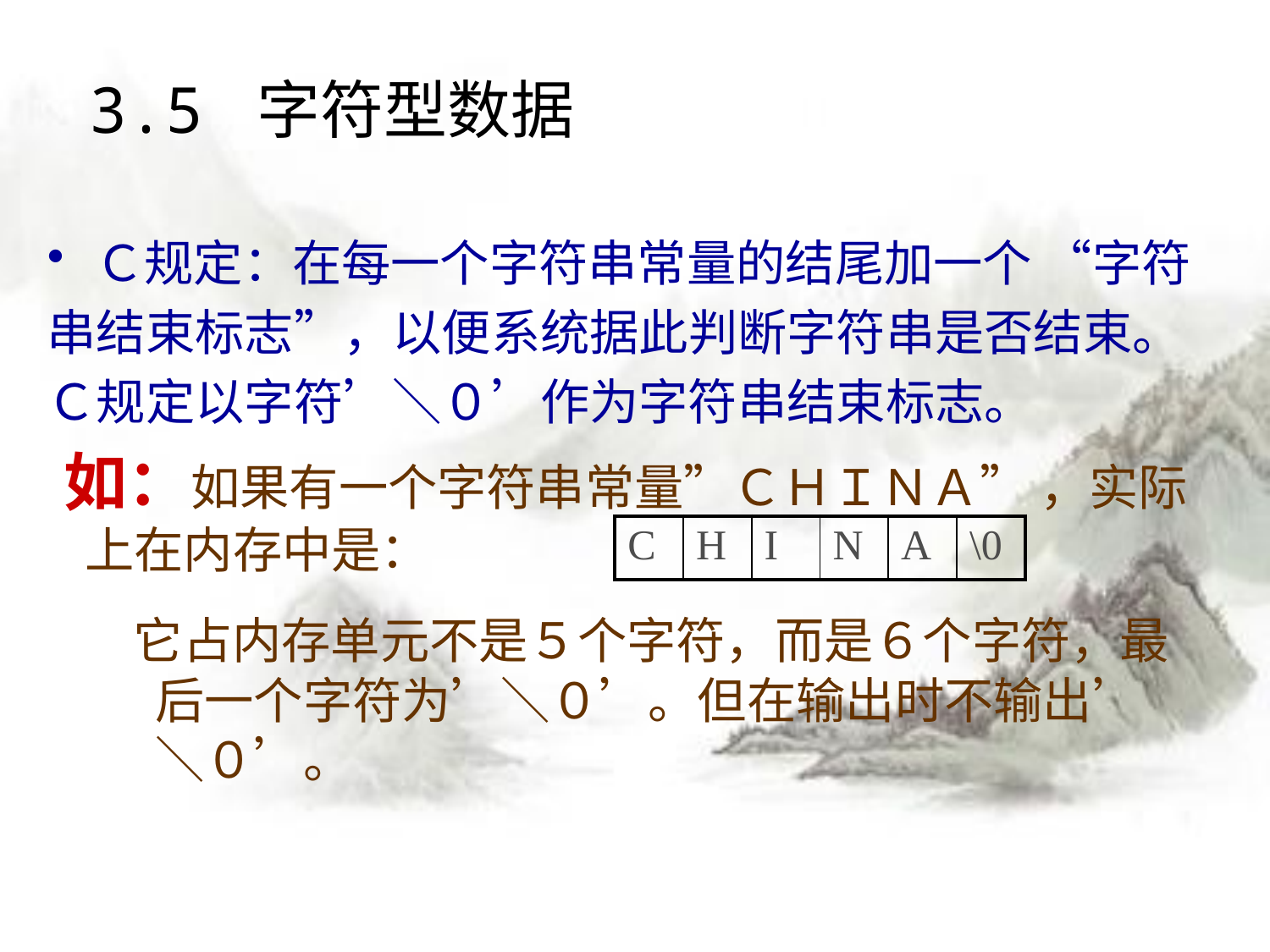

# 3.5 字符型数据
Ｃ规定：在每一个字符串常量的结尾加一个 “字符
串结束标志”，以便系统据此判断字符串是否结束。
Ｃ规定以字符’＼０’作为字符串结束标志。

 如：如果有一个字符串常量”ＣＨＩＮＡ” ，实际上在内存中是：
| C | H | I | N | A | \0 |
| --- | --- | --- | --- | --- | --- |
 它占内存单元不是５个字符，而是６个字符，最后一个字符为’＼０’。但在输出时不输出’＼０’。